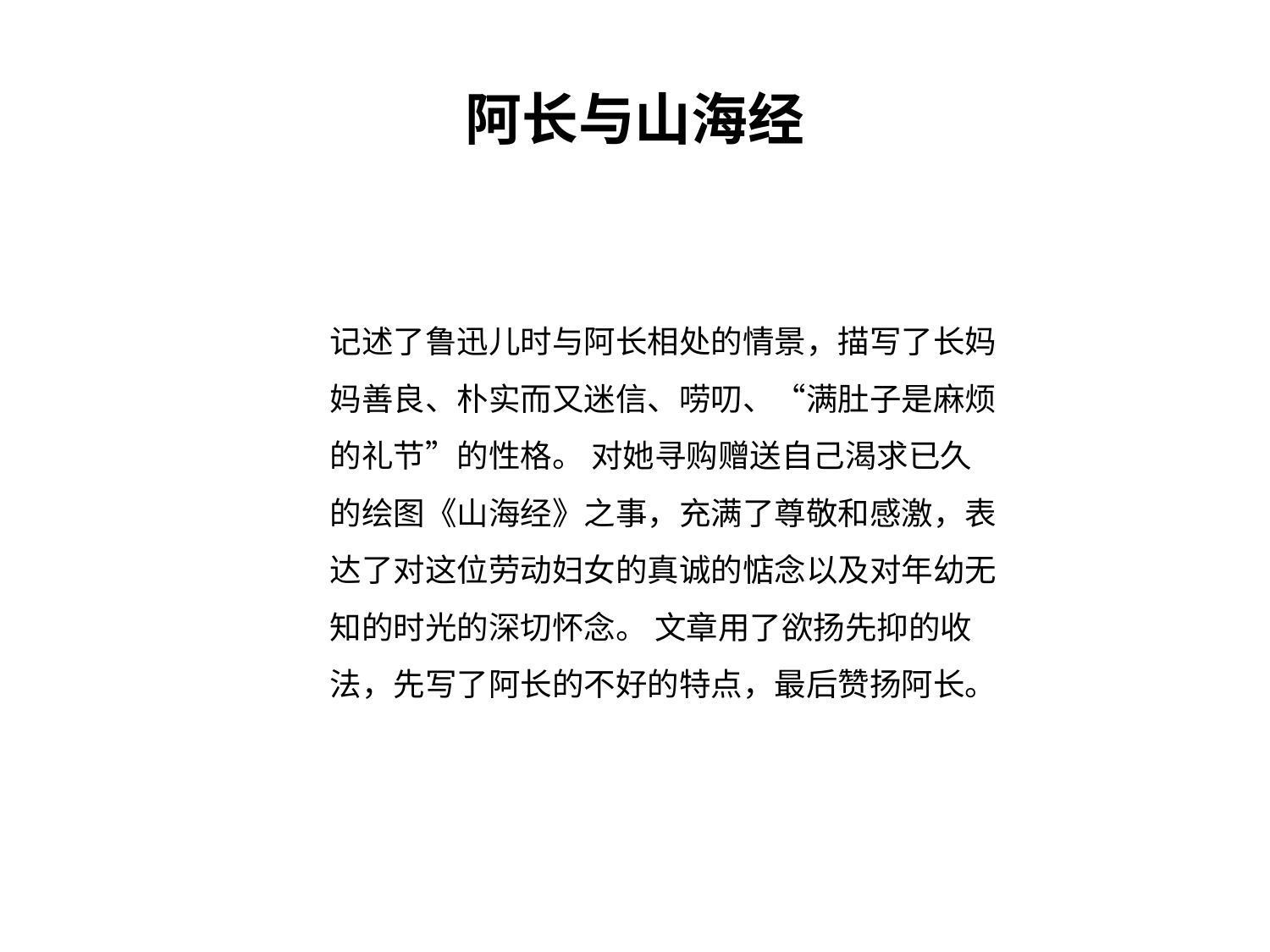

# 阿长与山海经
记述了鲁迅儿时与阿长相处的情景，描写了长妈妈善良、朴实而又迷信、唠叨、“满肚子是麻烦的礼节”的性格。 对她寻购赠送自己渴求已久的绘图《山海经》之事，充满了尊敬和感激，表达了对这位劳动妇女的真诚的惦念以及对年幼无知的时光的深切怀念。 文章用了欲扬先抑的收法，先写了阿长的不好的特点，最后赞扬阿长。